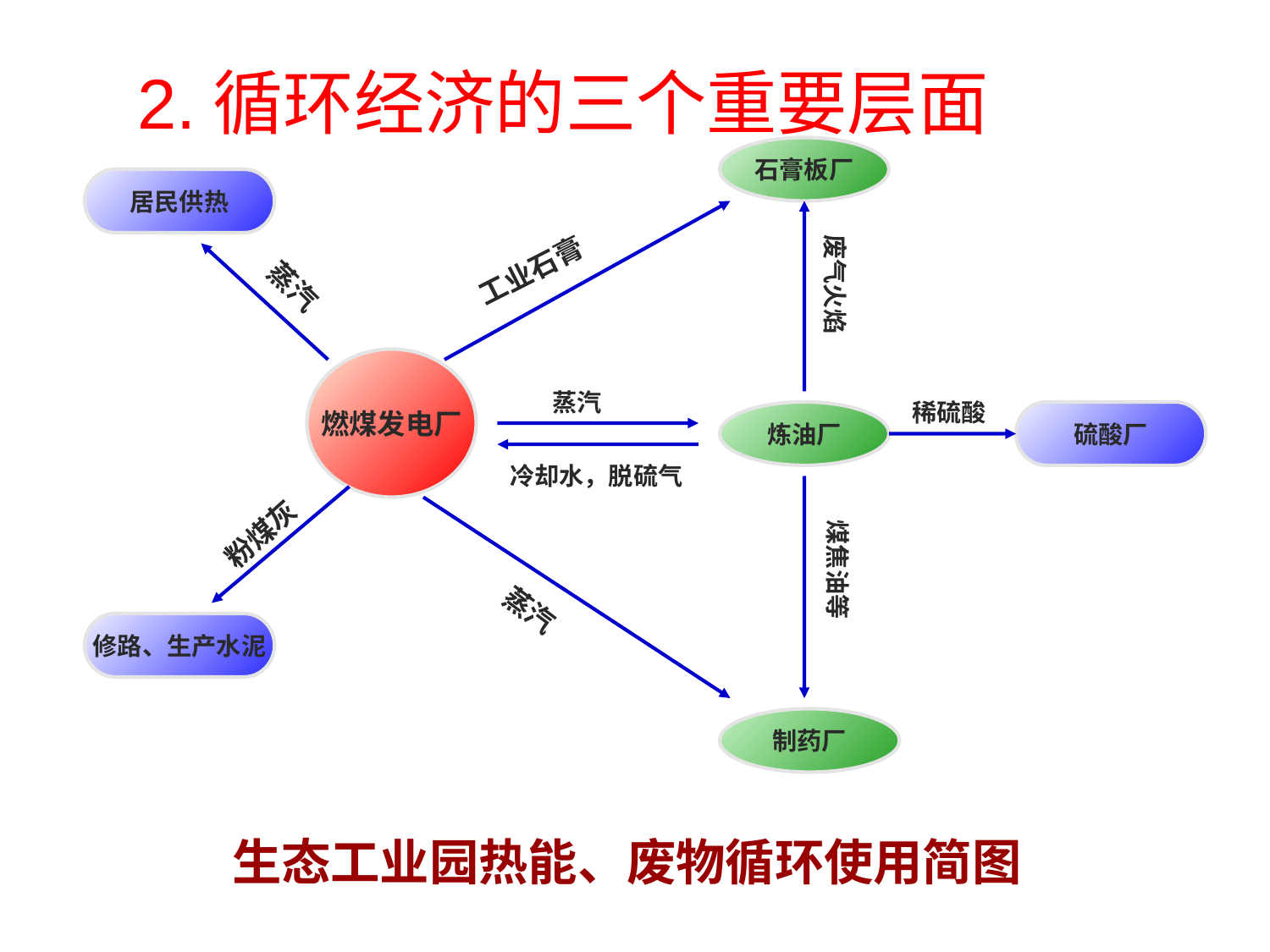

2.循环经济的三个重要层面
石膏板厂
居民供热

废气火焰

工业石膏
蒸汽
燃煤发电厂
蒸汽
稀硫酸
炼油厂
硫酸厂

冷却水，脱硫气

粉煤灰
煤焦油等
蒸汽
修路、生产水泥
制药厂
生态工业园热能、废物循环使用简图